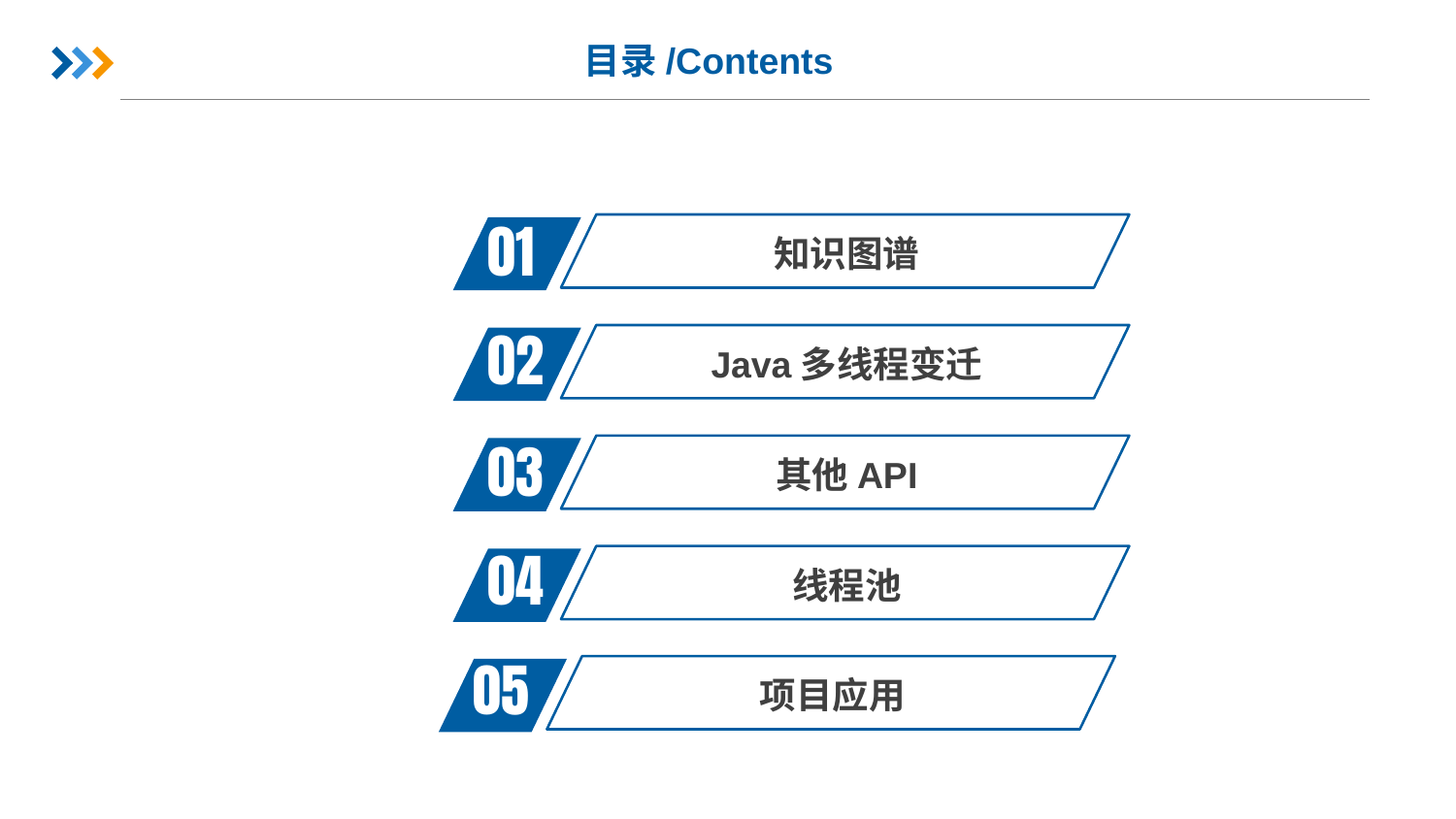

目录/Contents
01

知识图谱
02

Java多线程变迁
03

其他API
04

线程池
05

项目应用